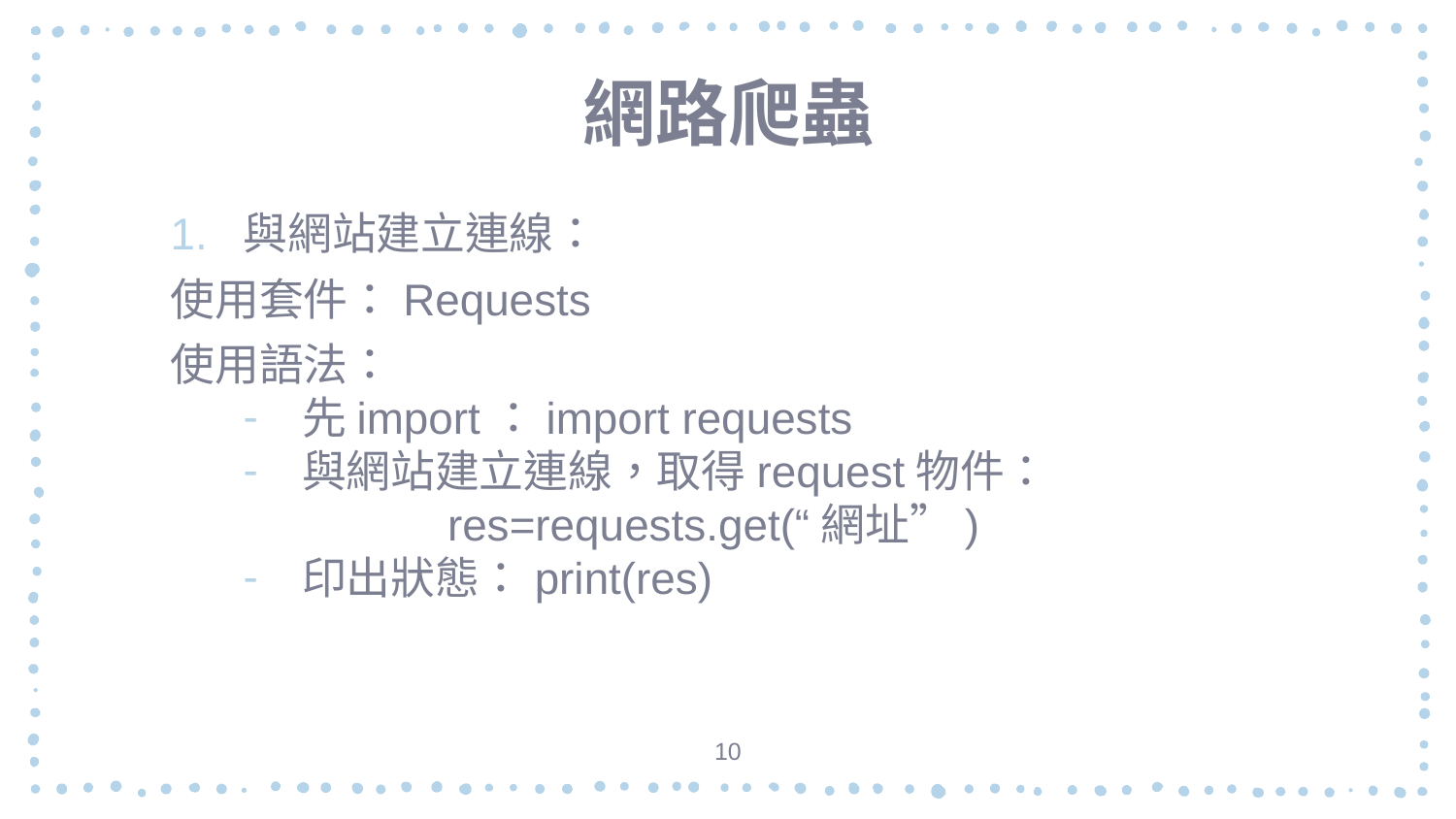

# 網路爬蟲
與網站建立連線：
使用套件：Requests
使用語法：
先import：import requests
與網站建立連線，取得request物件：
	res=requests.get(“網址”)
印出狀態：print(res)
10